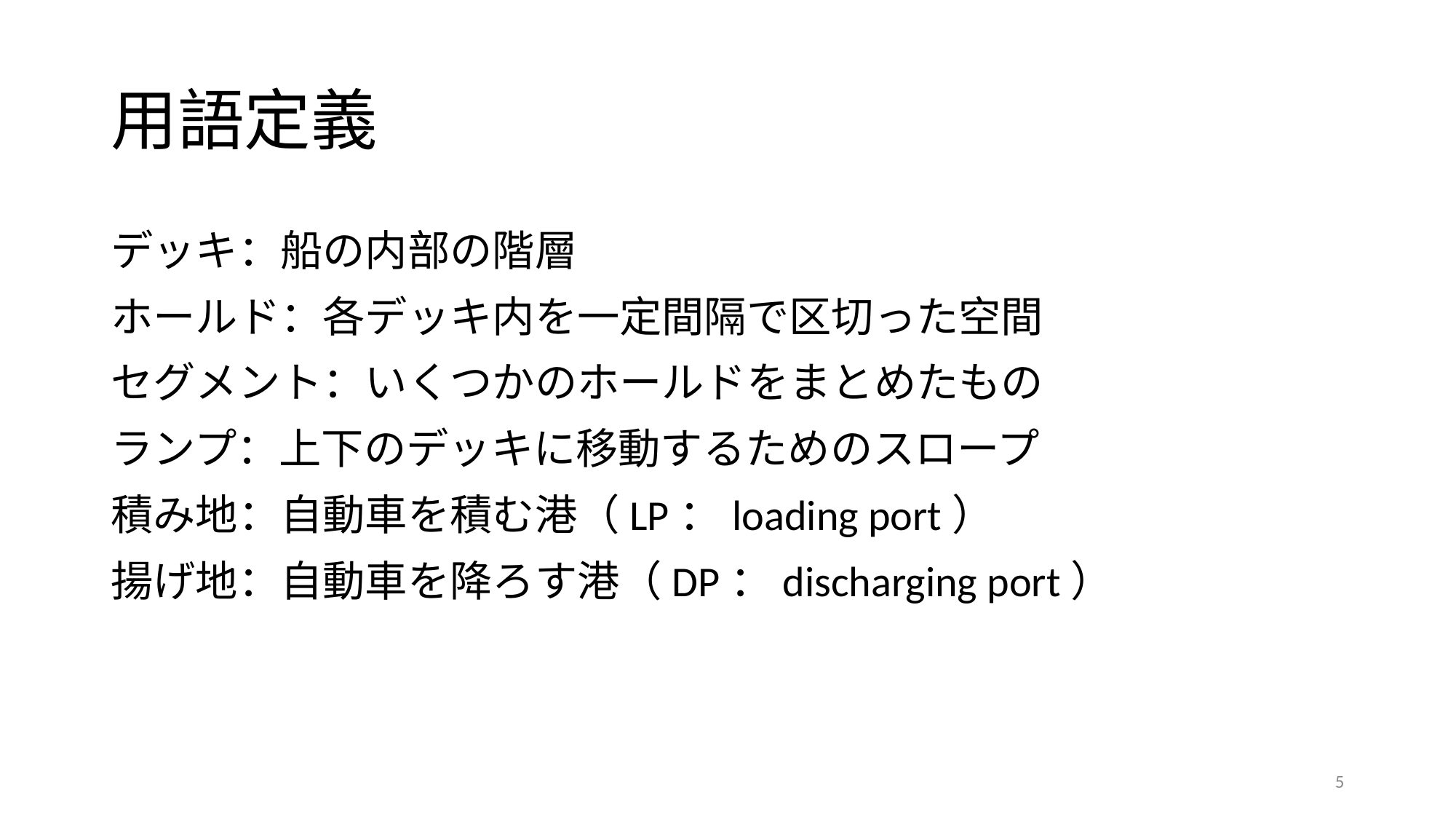

# 用語定義
デッキ：船の内部の階層
ホールド：各デッキ内を一定間隔で区切った空間
セグメント：いくつかのホールドをまとめたもの
ランプ：上下のデッキに移動するためのスロープ
積み地：自動車を積む港（LP：loading port）
揚げ地：自動車を降ろす港（DP：discharging port）

5